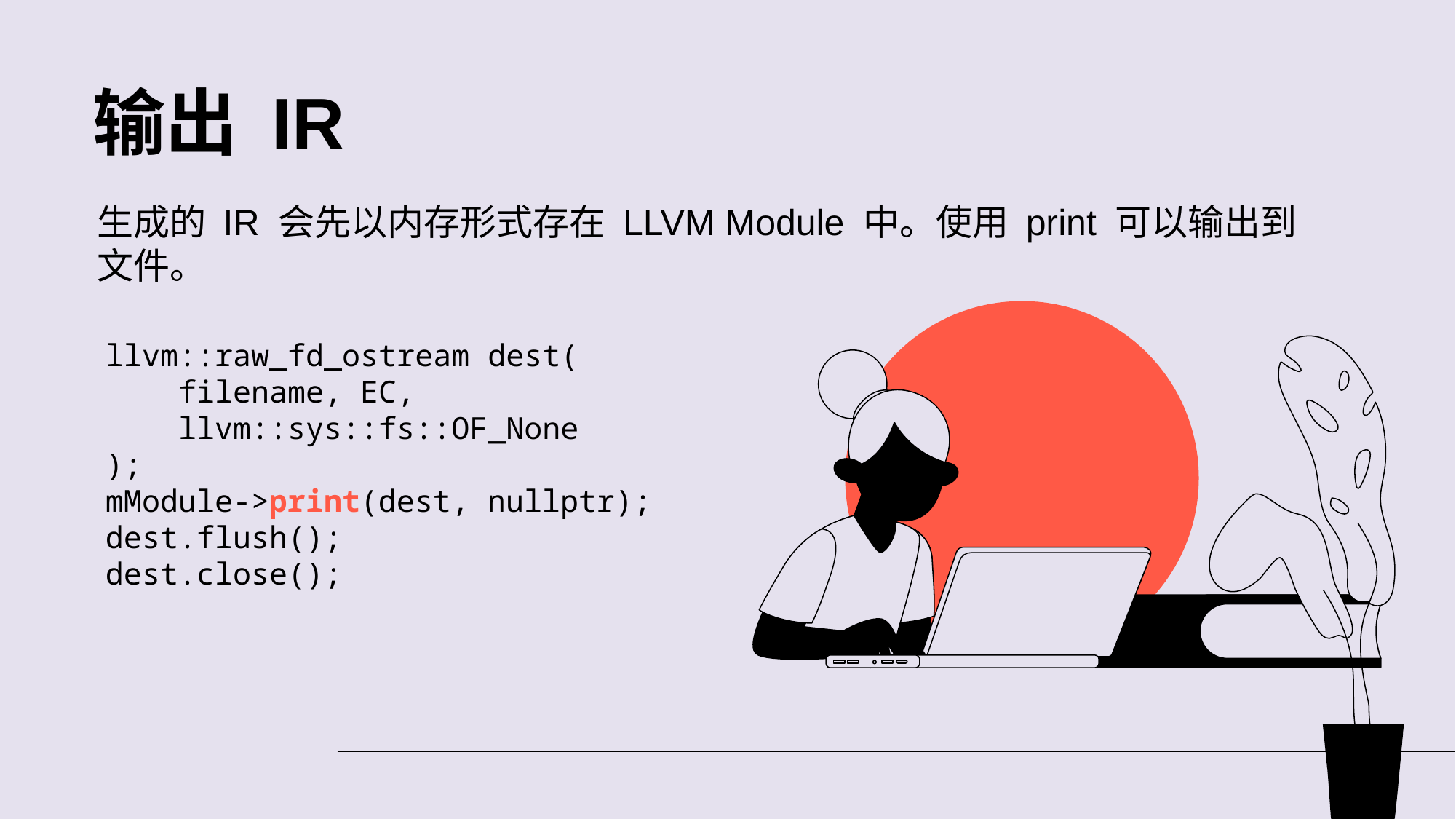

# 输出 IR
生成的 IR 会先以内存形式存在 LLVM Module 中。使用 print 可以输出到文件。

llvm::raw_fd_ostream dest(
    filename, EC,
    llvm::sys::fs::OF_None
);
mModule->print(dest, nullptr);
dest.flush();
dest.close();